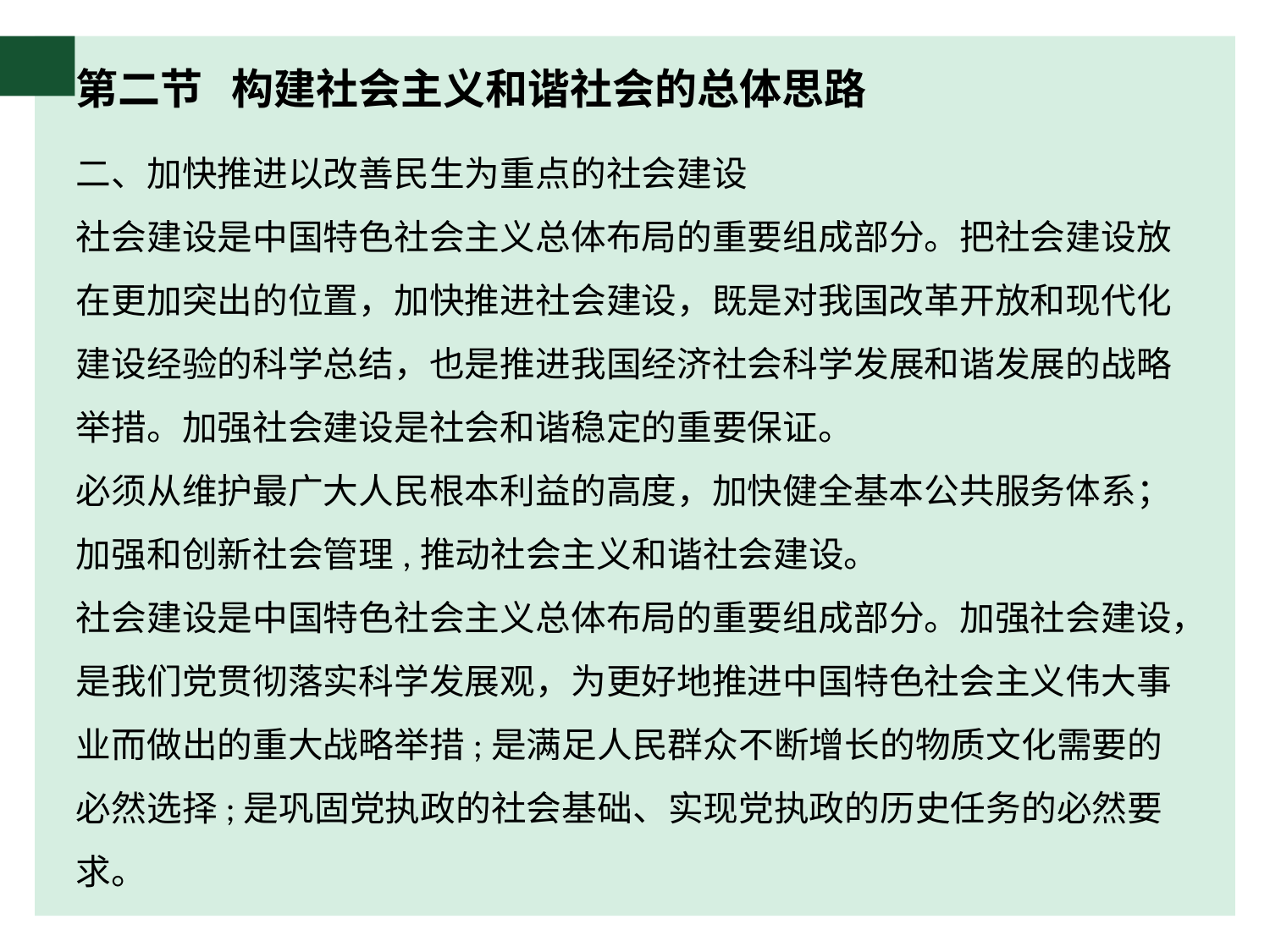

# 第二节   构建社会主义和谐社会的总体思路
二、加快推进以改善民生为重点的社会建设
社会建设是中国特色社会主义总体布局的重要组成部分。把社会建设放在更加突出的位置，加快推进社会建设，既是对我国改革开放和现代化建设经验的科学总结，也是推进我国经济社会科学发展和谐发展的战略举措。加强社会建设是社会和谐稳定的重要保证。
必须从维护最广大人民根本利益的高度，加快健全基本公共服务体系；加强和创新社会管理,推动社会主义和谐社会建设。
社会建设是中国特色社会主义总体布局的重要组成部分。加强社会建设，是我们党贯彻落实科学发展观，为更好地推进中国特色社会主义伟大事业而做出的重大战略举措;是满足人民群众不断增长的物质文化需要的必然选择;是巩固党执政的社会基础、实现党执政的历史任务的必然要求。